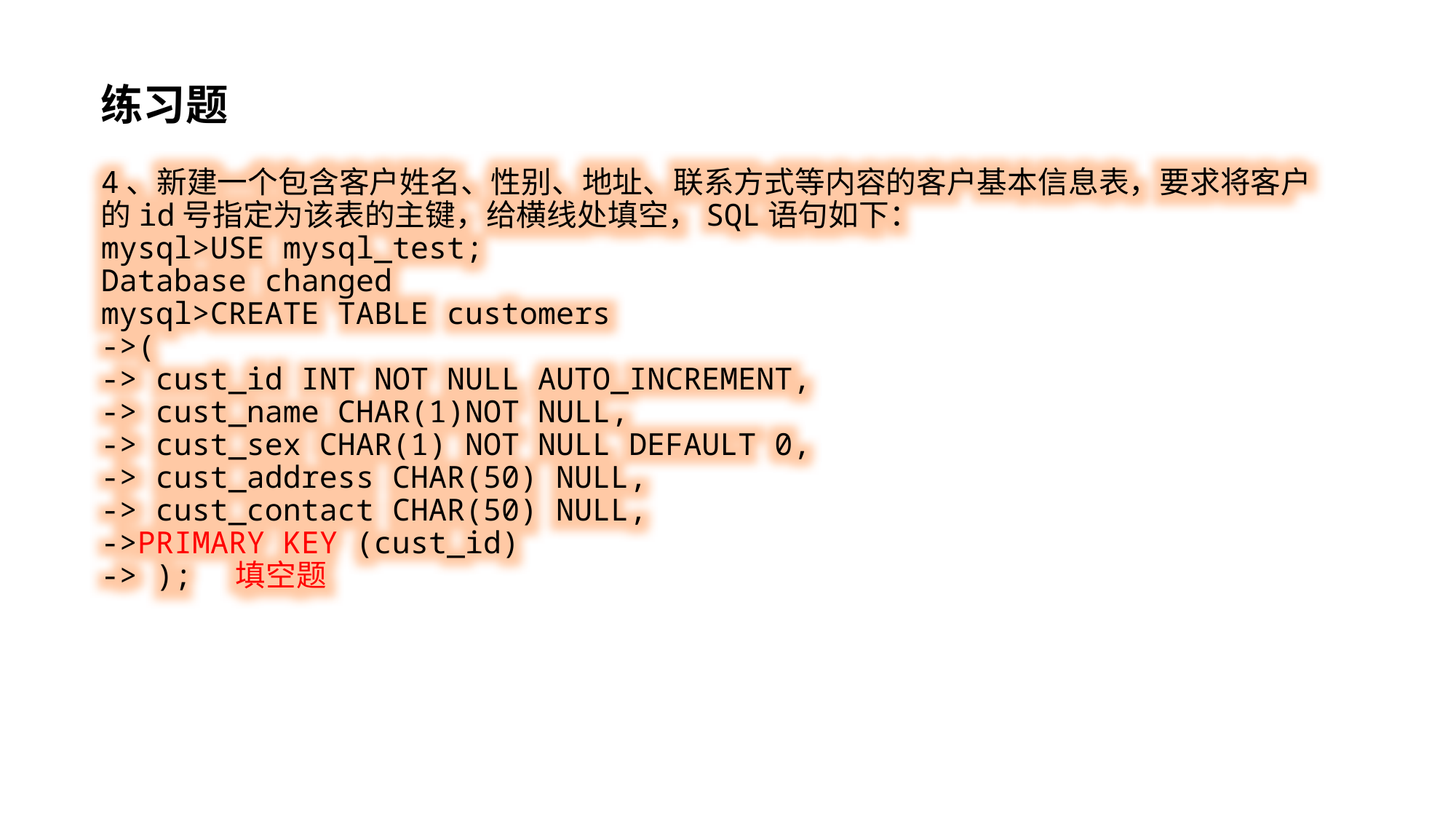

练习题
4、新建一个包含客户姓名、性别、地址、联系方式等内容的客户基本信息表，要求将客户的id号指定为该表的主键，给横线处填空，SQL语句如下：
mysql>USE mysql_test;
Database changed
mysql>CREATE TABLE customers
->(
-> cust_id INT NOT NULL AUTO_INCREMENT,
-> cust_name CHAR(1)NOT NULL,
-> cust_sex CHAR(1) NOT NULL DEFAULT 0,
-> cust_address CHAR(50) NULL,
-> cust_contact CHAR(50) NULL,
->PRIMARY KEY (cust_id)
-> );  填空题